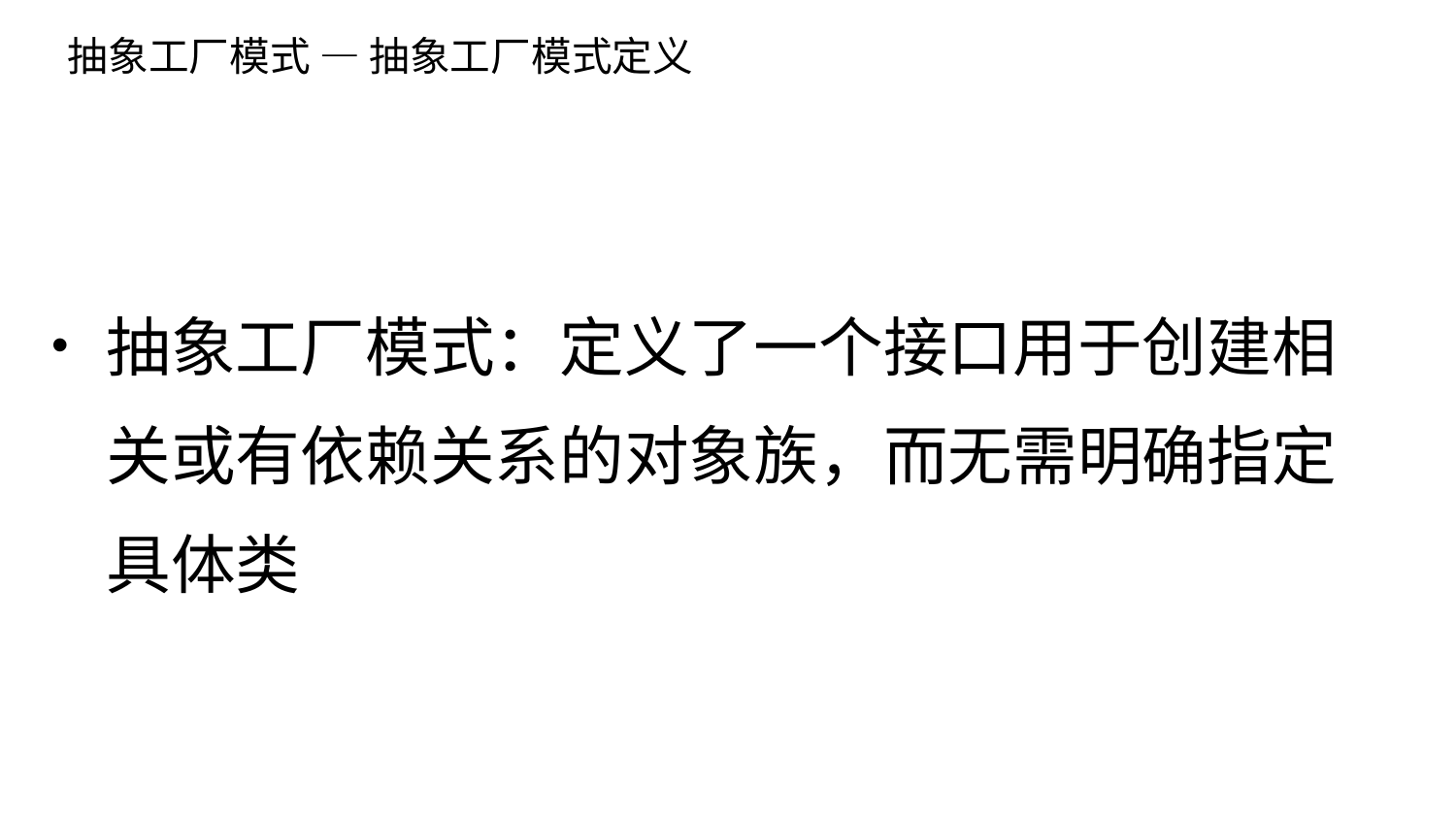

抽象工厂模式 — 抽象工厂模式定义

抽象工厂模式：定义了一个接口用于创建相关或有依赖关系的对象族，而无需明确指定具体类